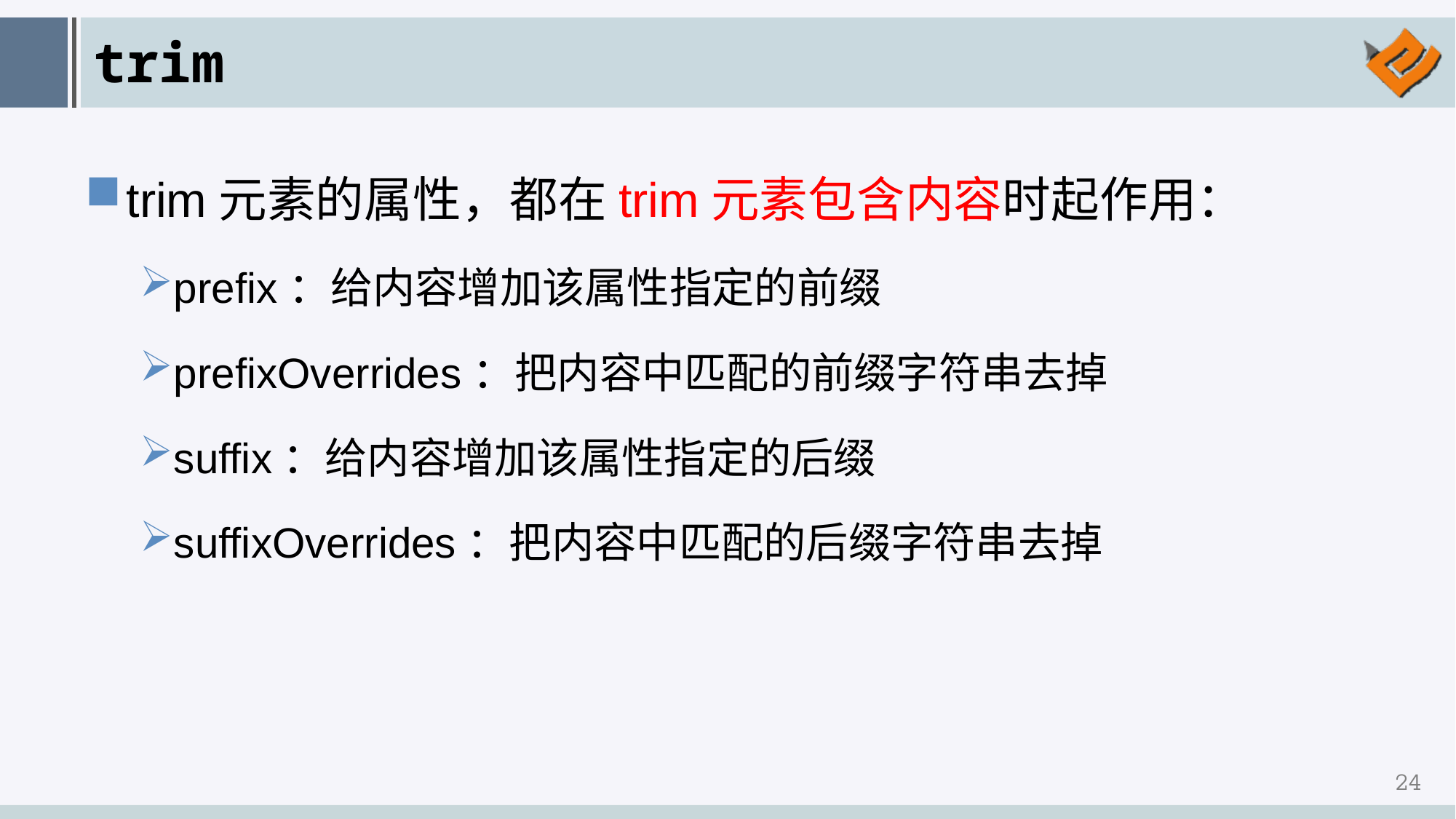

# trim
trim元素的属性，都在trim元素包含内容时起作用：
prefix：给内容增加该属性指定的前缀
prefixOverrides：把内容中匹配的前缀字符串去掉
suffix：给内容增加该属性指定的后缀
suffixOverrides：把内容中匹配的后缀字符串去掉